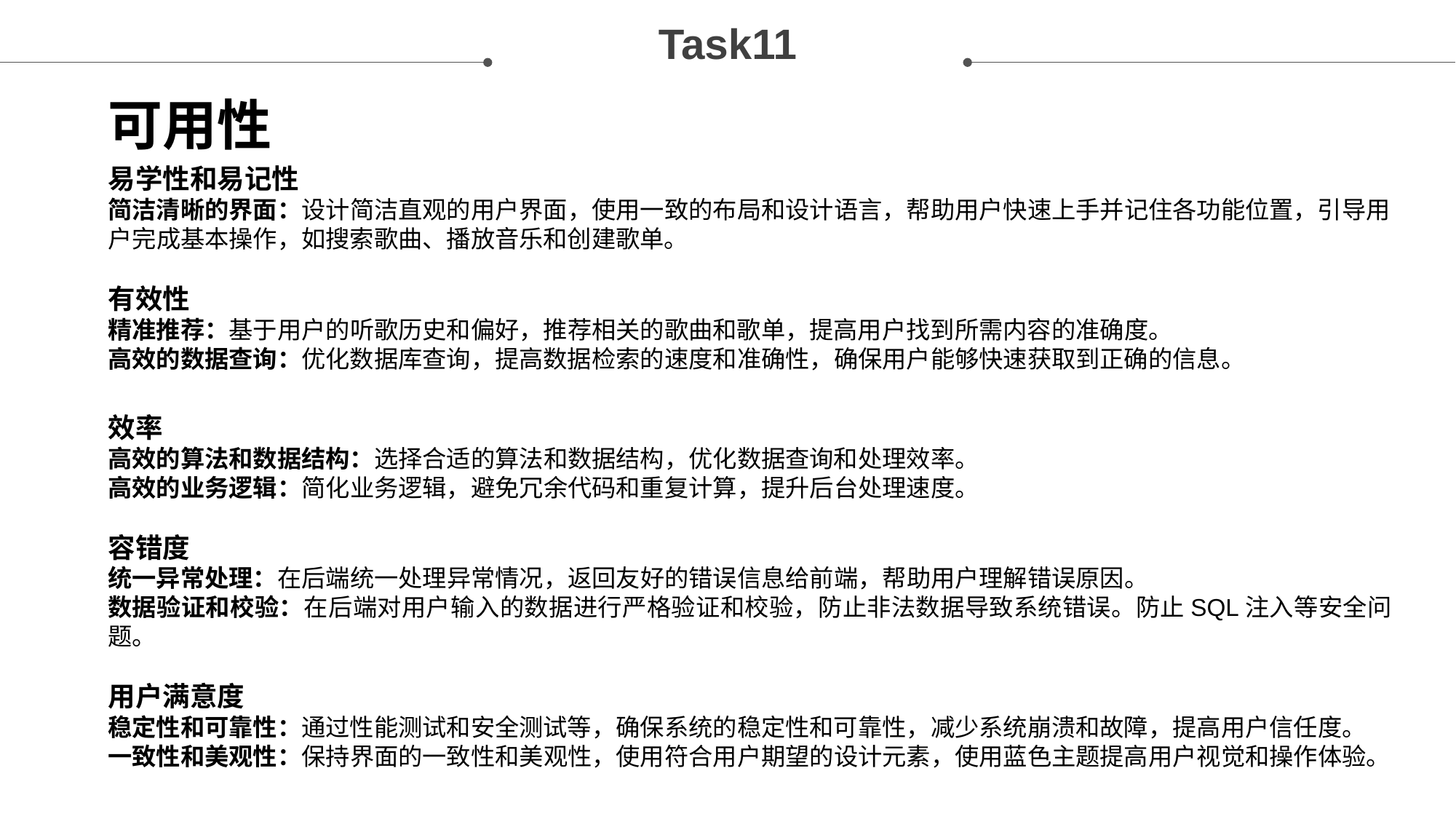

Task11
可用性
易学性和易记性
简洁清晰的界面：设计简洁直观的用户界面，使用一致的布局和设计语言，帮助用户快速上手并记住各功能位置，引导用户完成基本操作，如搜索歌曲、播放音乐和创建歌单。

有效性
精准推荐：基于用户的听歌历史和偏好，推荐相关的歌曲和歌单，提高用户找到所需内容的准确度。
高效的数据查询：优化数据库查询，提高数据检索的速度和准确性，确保用户能够快速获取到正确的信息。

效率
高效的算法和数据结构：选择合适的算法和数据结构，优化数据查询和处理效率。
高效的业务逻辑：简化业务逻辑，避免冗余代码和重复计算，提升后台处理速度。

容错度
统一异常处理：在后端统一处理异常情况，返回友好的错误信息给前端，帮助用户理解错误原因。
数据验证和校验：在后端对用户输入的数据进行严格验证和校验，防止非法数据导致系统错误。防止SQL注入等安全问题。

用户满意度
稳定性和可靠性：通过性能测试和安全测试等，确保系统的稳定性和可靠性，减少系统崩溃和故障，提高用户信任度。
一致性和美观性：保持界面的一致性和美观性，使用符合用户期望的设计元素，使用蓝色主题提高用户视觉和操作体验。